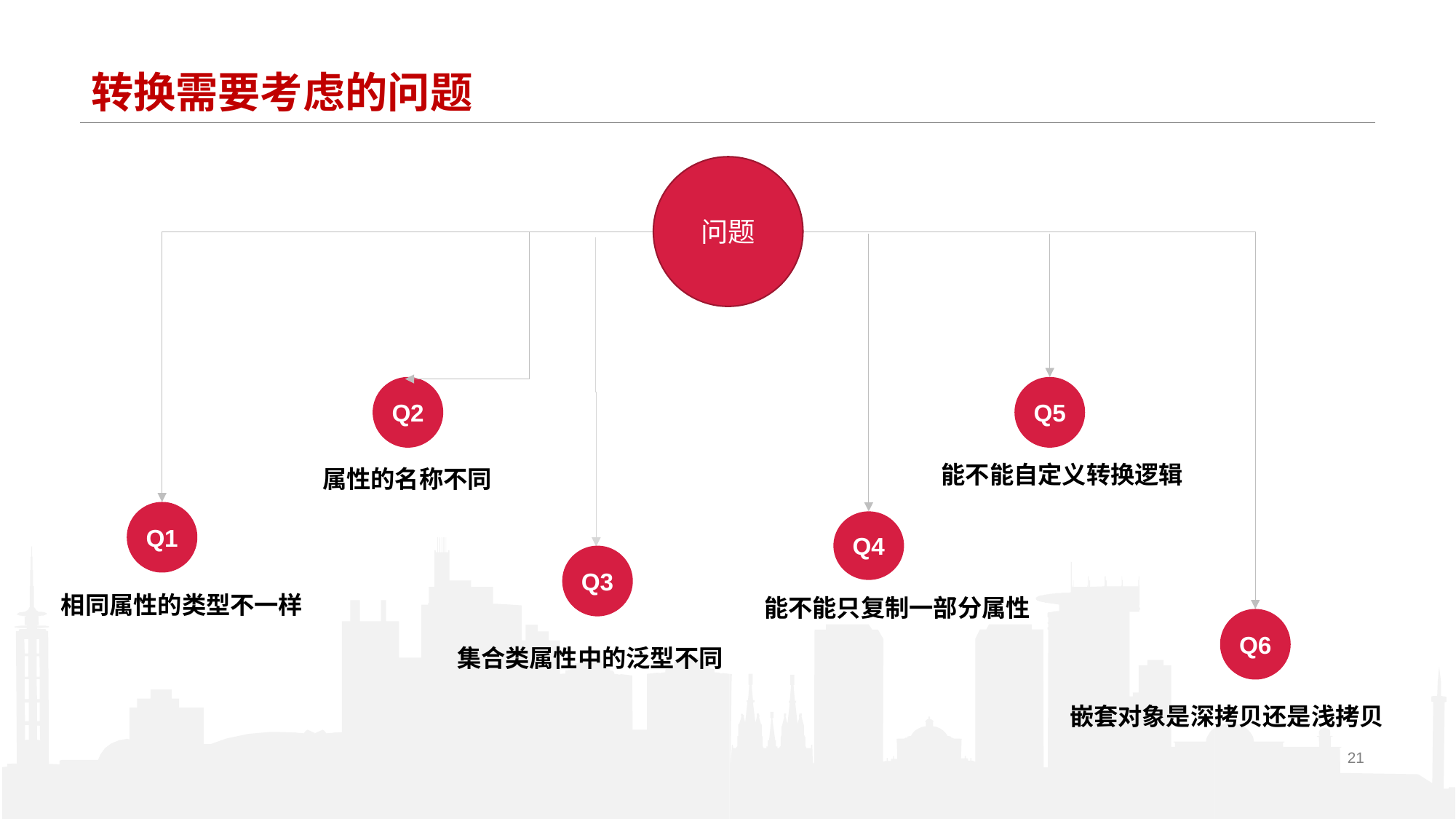

# 转换需要考虑的问题
问题
问题
Q2
Q5
能不能自定义转换逻辑
属性的名称不同
Q1

相同属性的类型不一样
Q6
嵌套对象是深拷贝还是浅拷贝
Q4
Q3
能不能只复制一部分属性
集合类属性中的泛型不同
21